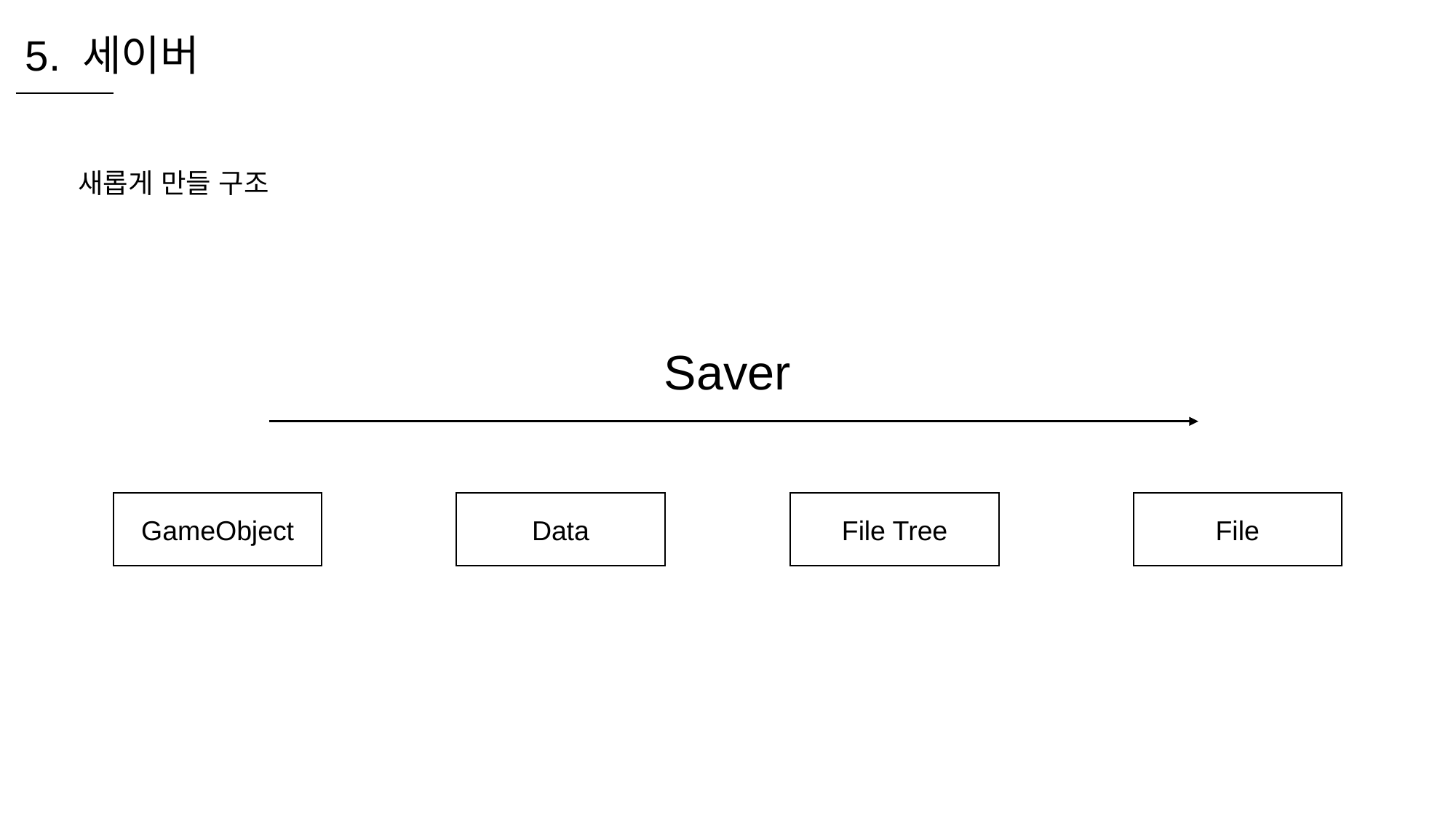

5. 세이버
새롭게 만들 구조
Saver
GameObject
Data
File Tree
File